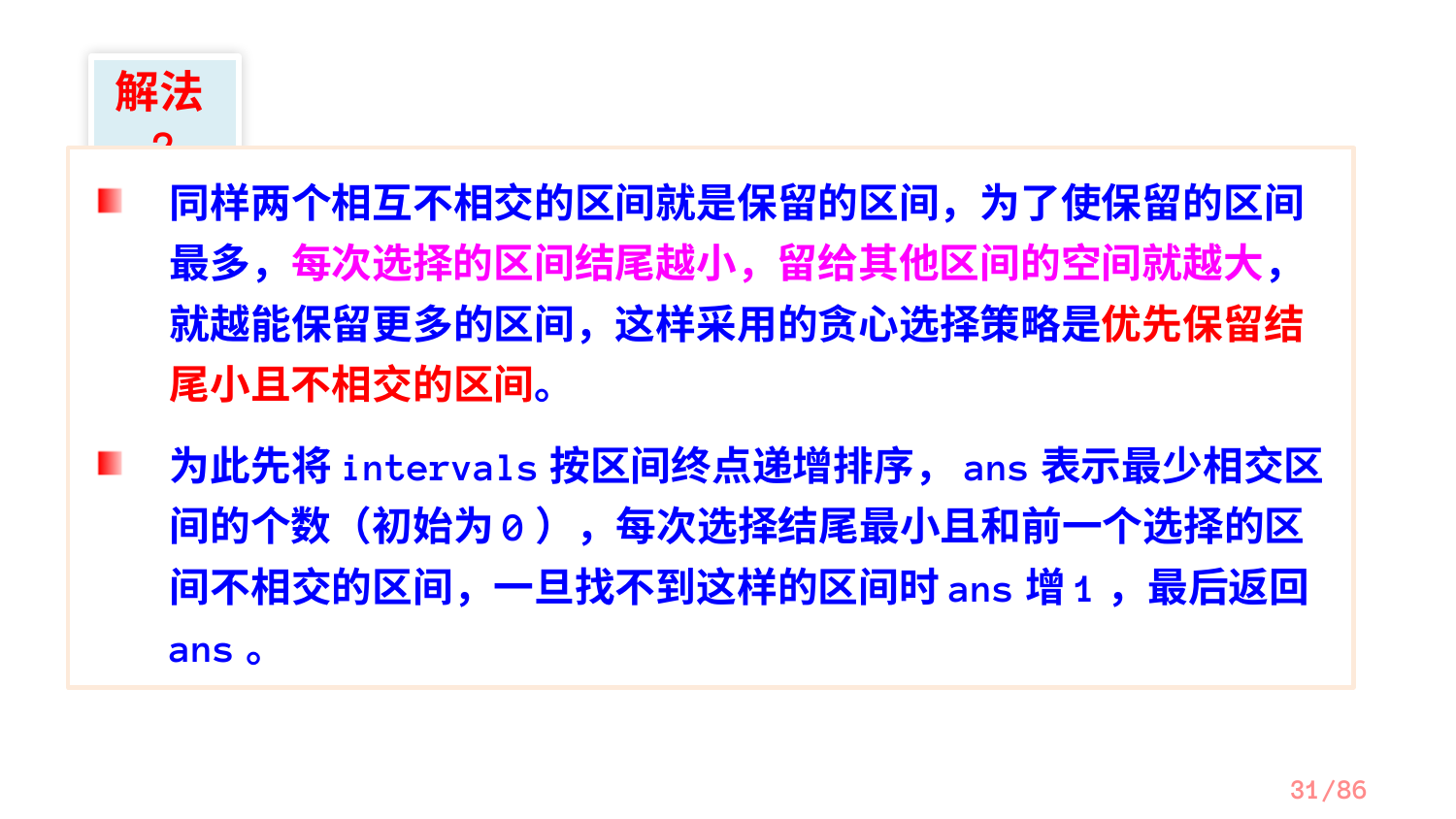

解法2
同样两个相互不相交的区间就是保留的区间，为了使保留的区间最多，每次选择的区间结尾越小，留给其他区间的空间就越大，就越能保留更多的区间，这样采用的贪心选择策略是优先保留结尾小且不相交的区间。
为此先将intervals按区间终点递增排序，ans表示最少相交区间的个数（初始为0），每次选择结尾最小且和前一个选择的区间不相交的区间，一旦找不到这样的区间时ans增1，最后返回ans。
31/86